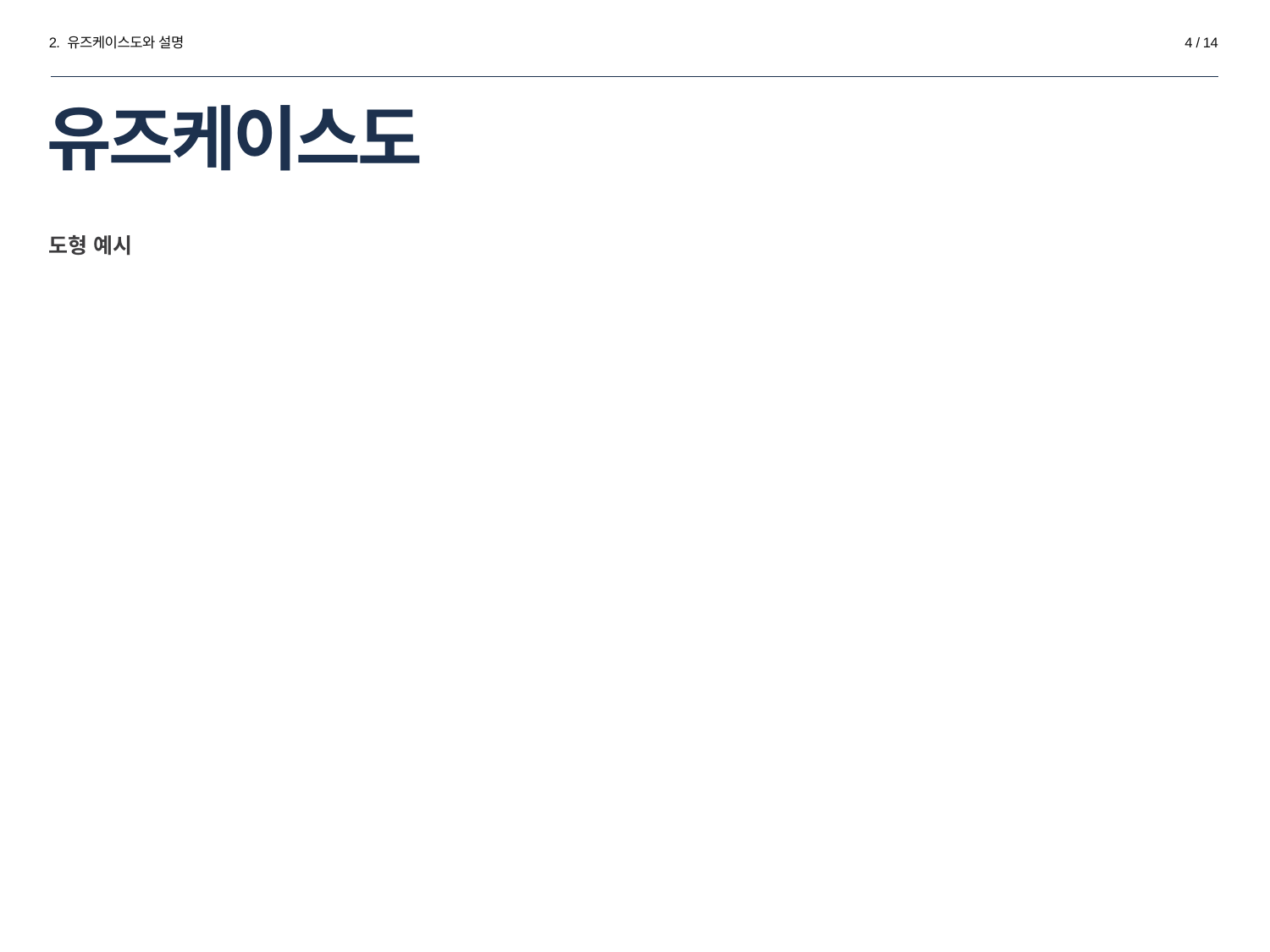

2. 유즈케이스도와 설명
4 / 14
# 유즈케이스도
도형 예시